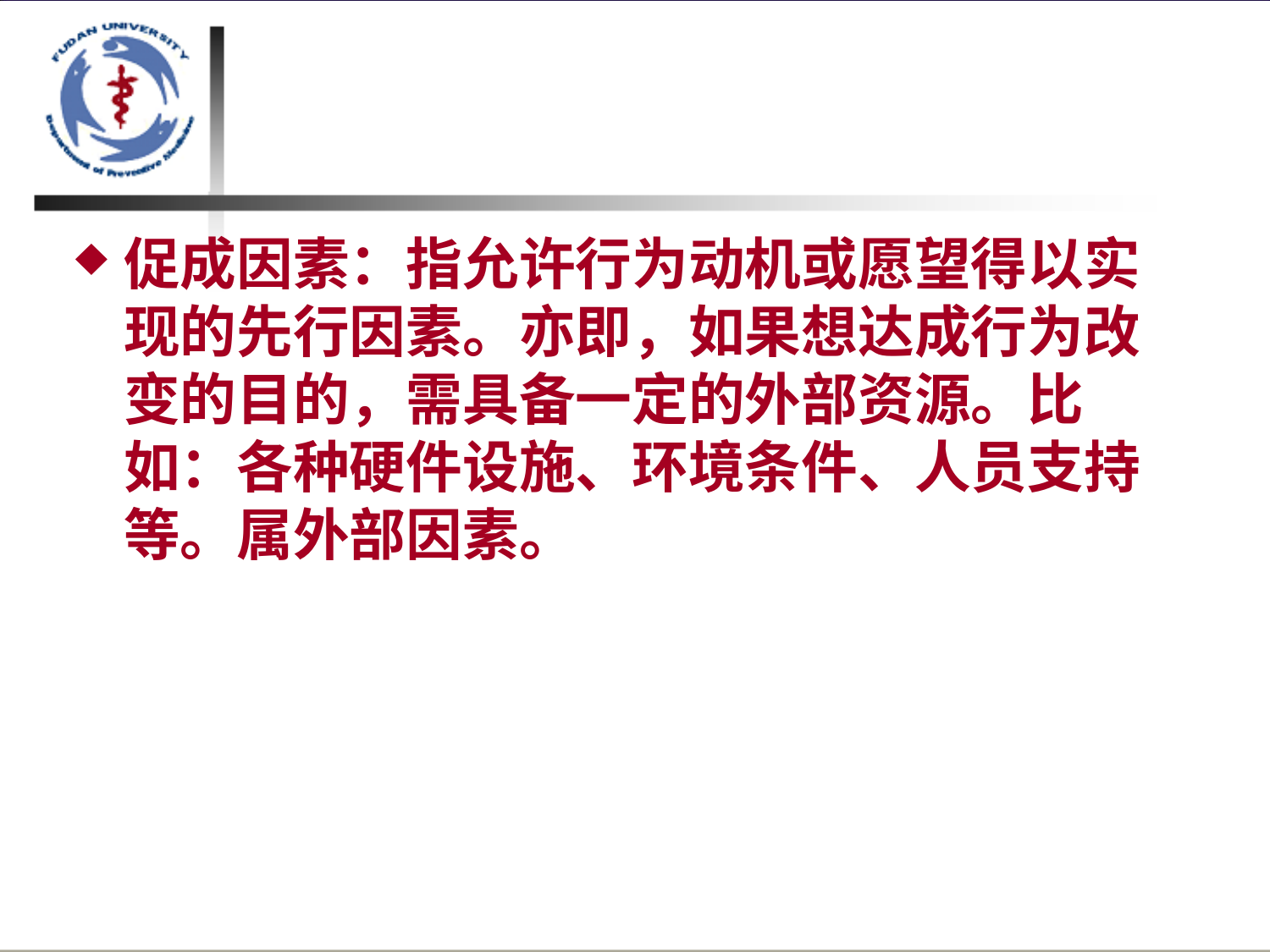

#
促成因素：指允许行为动机或愿望得以实现的先行因素。亦即，如果想达成行为改变的目的，需具备一定的外部资源。比如：各种硬件设施、环境条件、人员支持等。属外部因素。